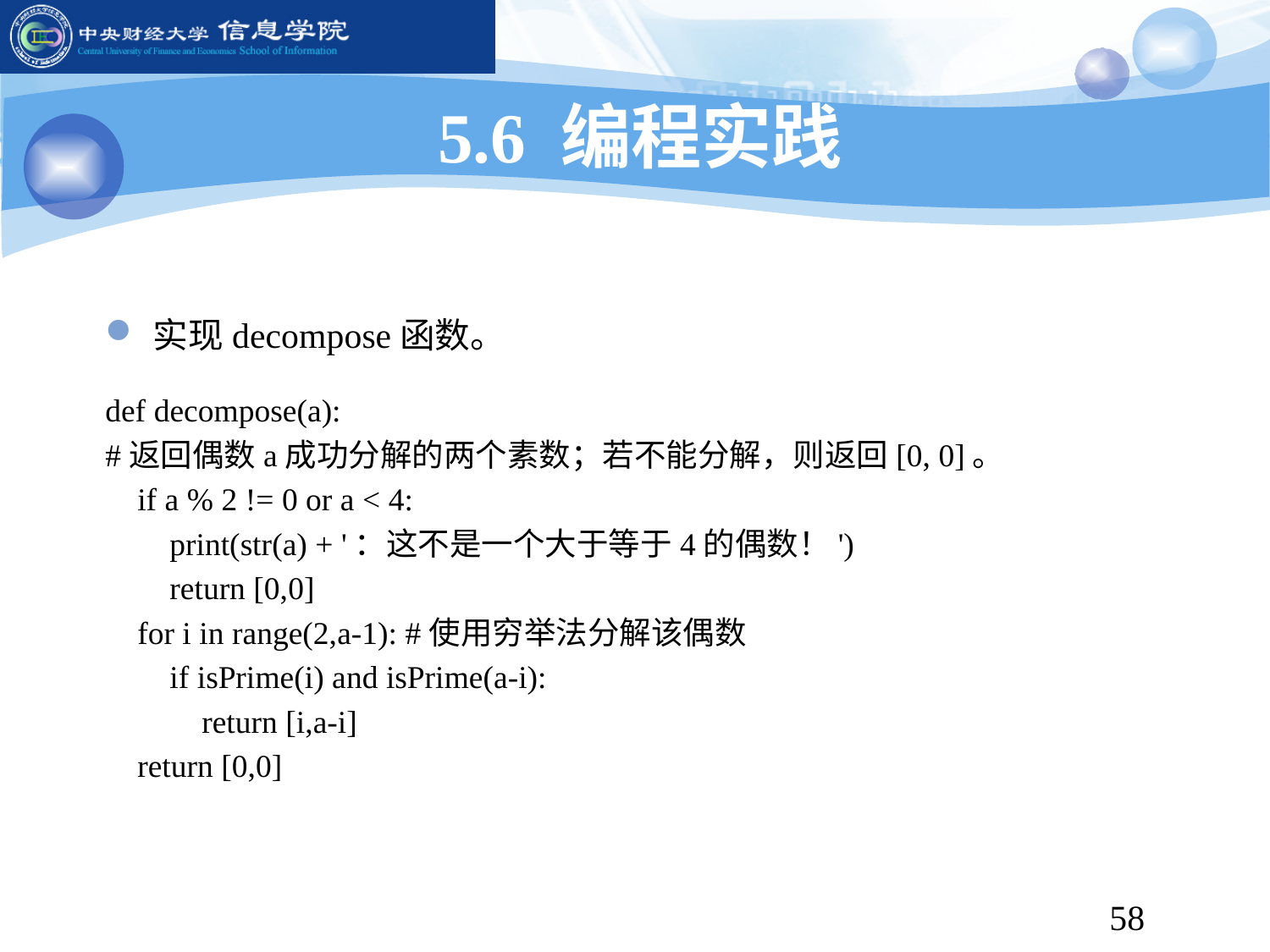

# 5.6 编程实践
实现decompose函数。

def decompose(a):
#返回偶数a成功分解的两个素数；若不能分解，则返回[0, 0]。
    if a % 2 != 0 or a < 4:
        print(str(a) + '：这不是一个大于等于4的偶数！')
        return [0,0]
    for i in range(2,a-1): #使用穷举法分解该偶数
        if isPrime(i) and isPrime(a-i):
            return [i,a-i]
    return [0,0]